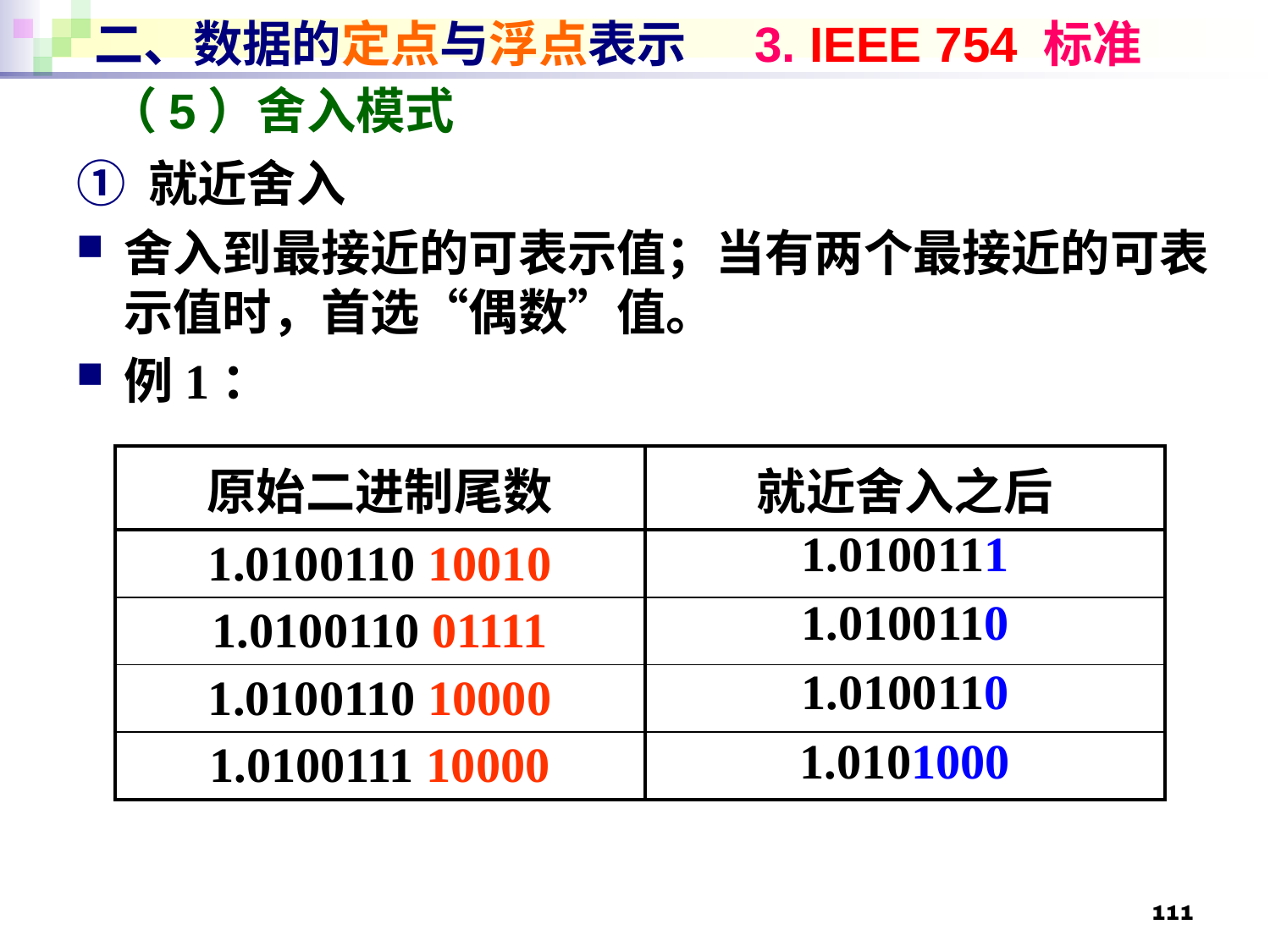

# 二、数据的定点与浮点表示     3. IEEE 754 标准
（5）舍入模式
① 就近舍入
舍入到最接近的可表示值；当有两个最接近的可表示值时，首选“偶数”值。
例1：
| 原始二进制尾数 | 就近舍入之后 |
| --- | --- |
| 1.0100110 10010 | 1.0100111 |
| 1.0100110 01111 | 1.0100110 |
| 1.0100110 10000 | 1.0100110 |
| 1.0100111 10000 | 1.0101000 |
1.0100111
1.0100110
1.0100110
1.0101000
111